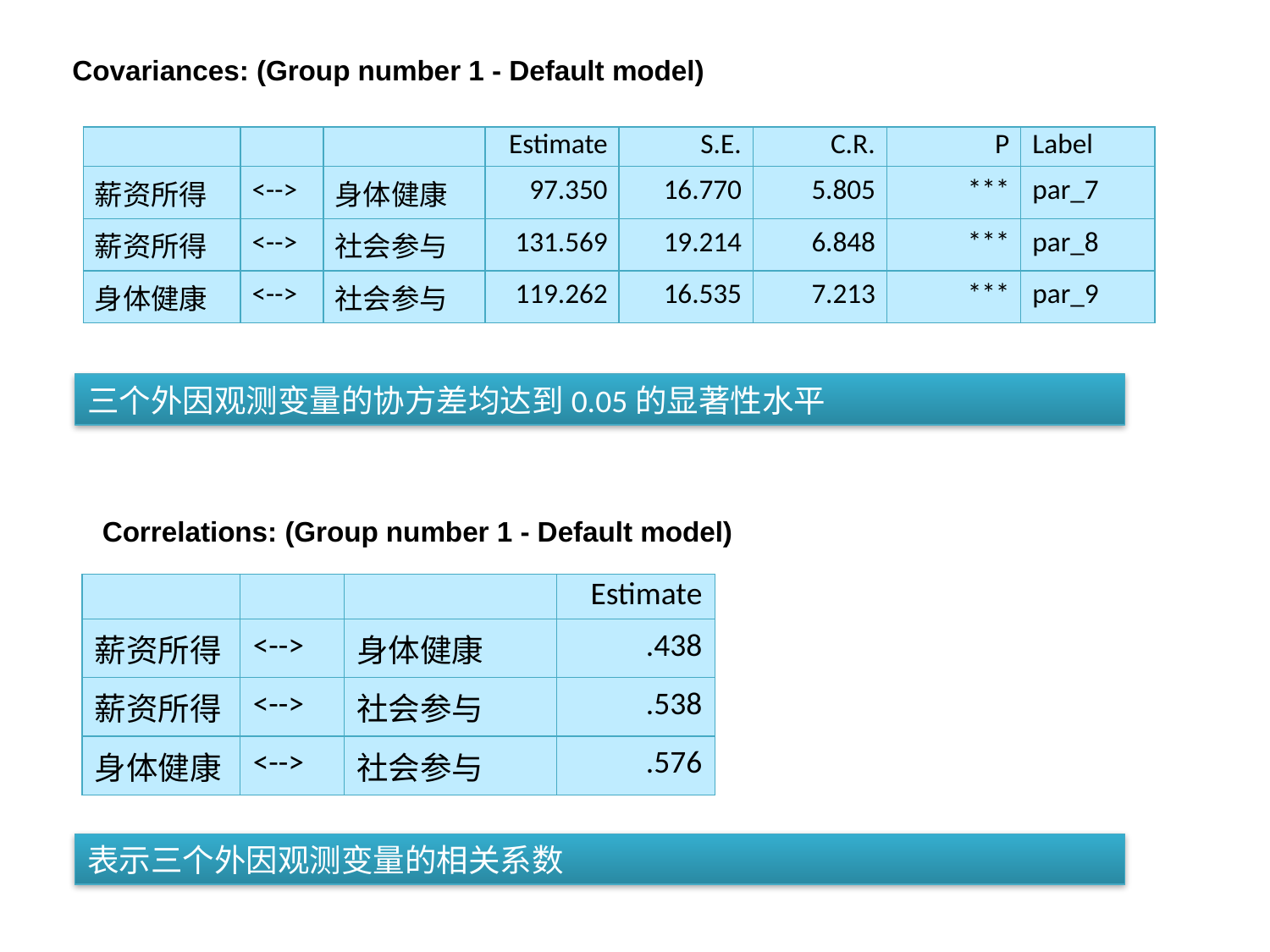

#
Covariances: (Group number 1 - Default model)

|  |  |  | Estimate | S.E. | C.R. | P | Label |
| --- | --- | --- | --- | --- | --- | --- | --- |
| 薪资所得 | <--> | 身体健康 | 97.350 | 16.770 | 5.805 | \*\*\* | par\_7 |
| 薪资所得 | <--> | 社会参与 | 131.569 | 19.214 | 6.848 | \*\*\* | par\_8 |
| 身体健康 | <--> | 社会参与 | 119.262 | 16.535 | 7.213 | \*\*\* | par\_9 |
三个外因观测变量的协方差均达到0.05的显著性水平
Correlations: (Group number 1 - Default model)

|  |  |  | Estimate |
| --- | --- | --- | --- |
| 薪资所得 | <--> | 身体健康 | .438 |
| 薪资所得 | <--> | 社会参与 | .538 |
| 身体健康 | <--> | 社会参与 | .576 |
表示三个外因观测变量的相关系数